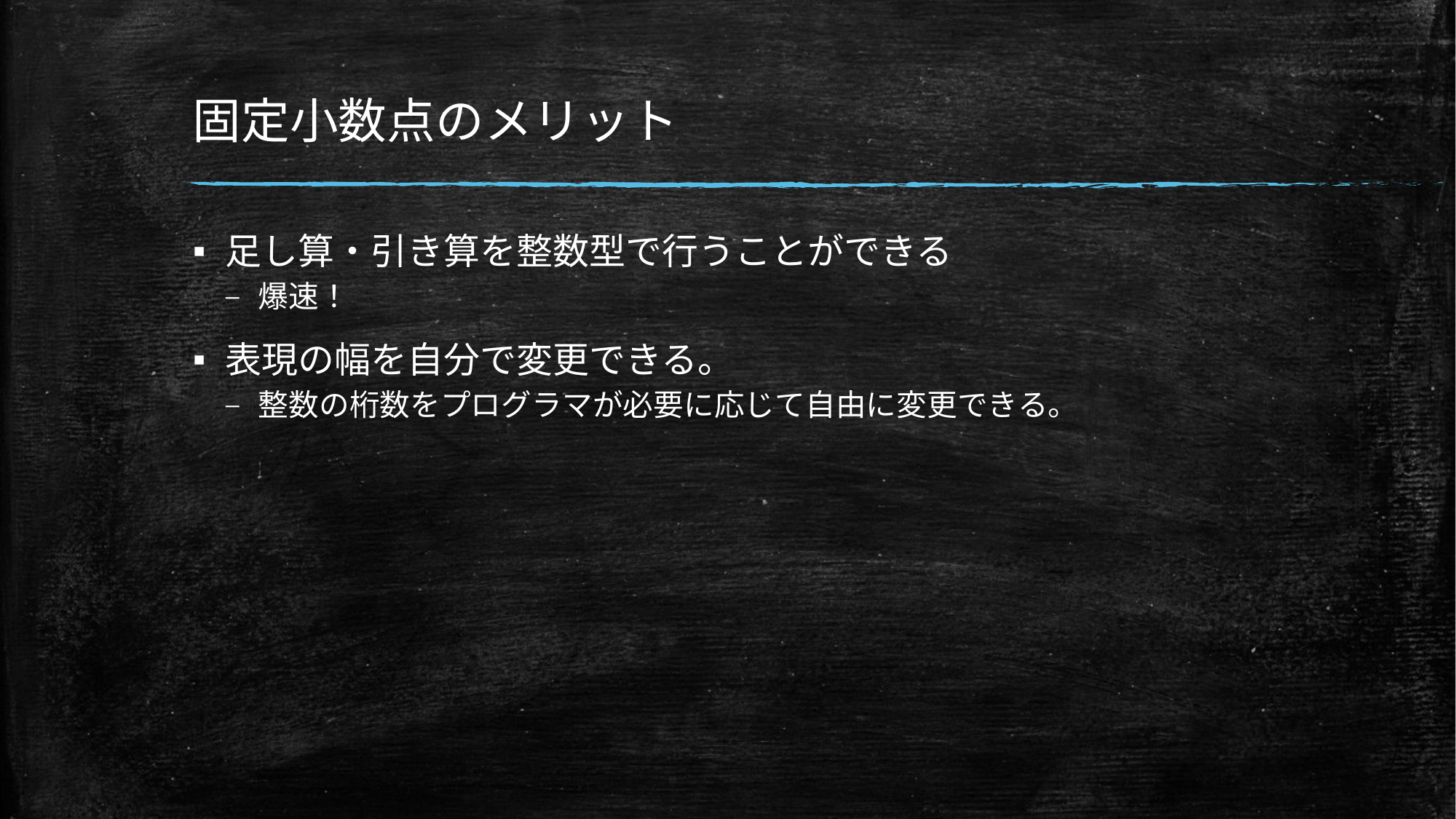

# 固定小数点のメリット
足し算・引き算を整数型で行うことができる
爆速！
表現の幅を自分で変更できる。
整数の桁数をプログラマが必要に応じて自由に変更できる。